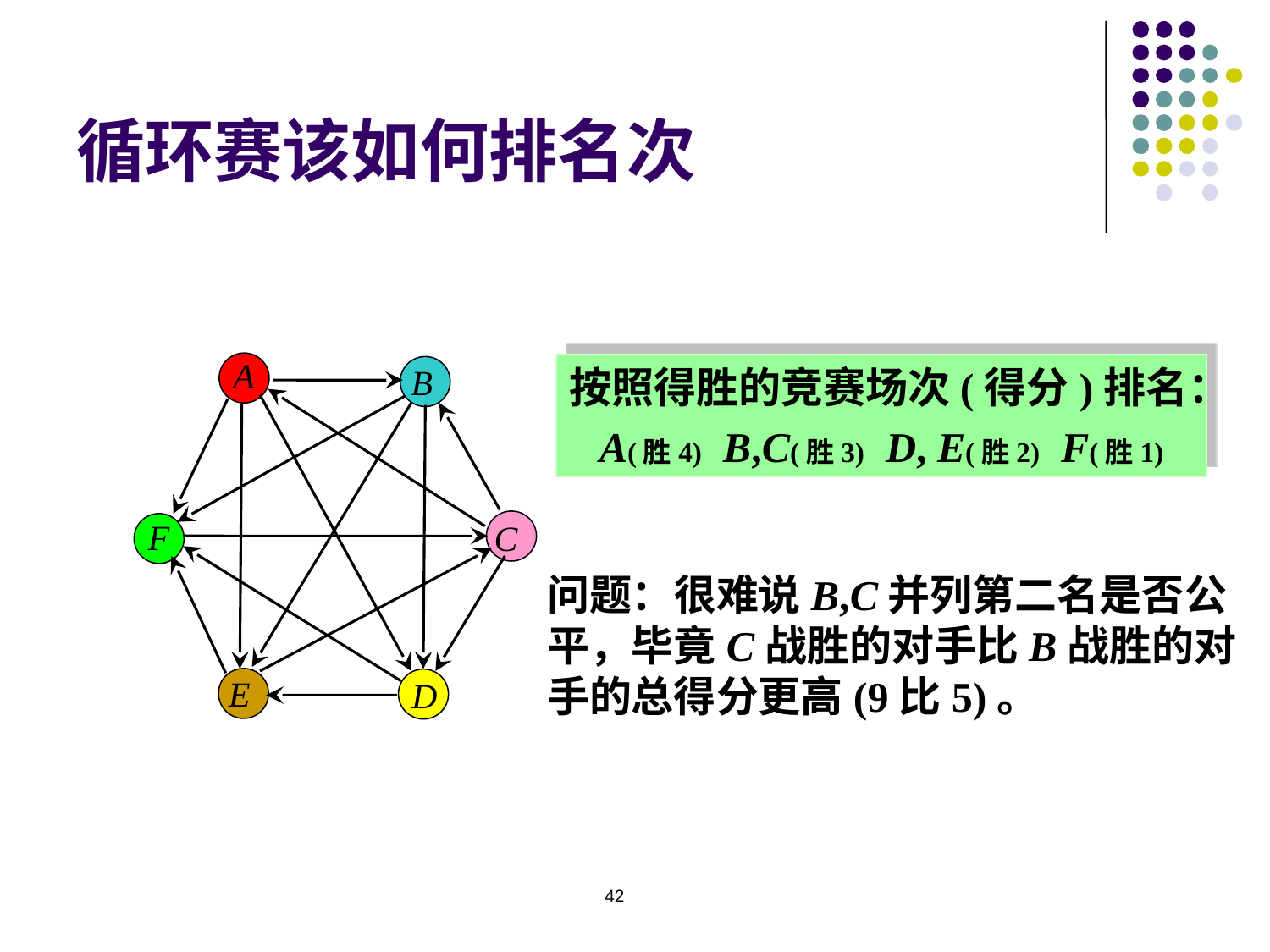

# 循环赛该如何排名次
A

B
按照得胜的竞赛场次(得分)排名：
A(胜4)  B,C(胜3)  D, E(胜2)  F(胜1)

F
C

问题：很难说B,C并列第二名是否公平，毕竟C战胜的对手比B战胜的对手的总得分更高(9比5)。
E
D

42